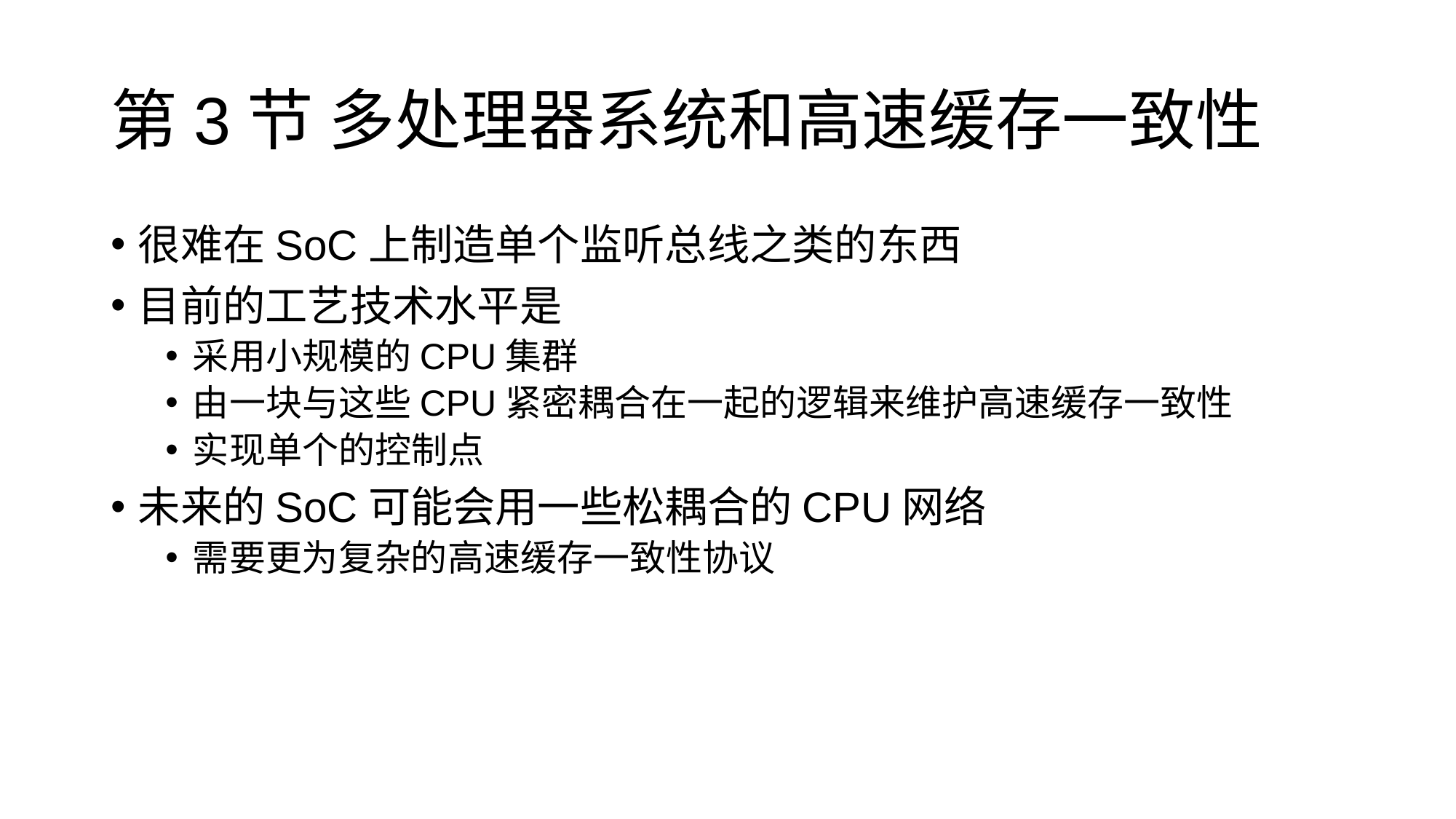

# 第3节 多处理器系统和高速缓存一致性
很难在SoC上制造单个监听总线之类的东西
目前的工艺技术水平是
采用小规模的CPU集群
由一块与这些CPU紧密耦合在一起的逻辑来维护高速缓存一致性
实现单个的控制点
未来的SoC可能会用一些松耦合的CPU网络
需要更为复杂的高速缓存一致性协议